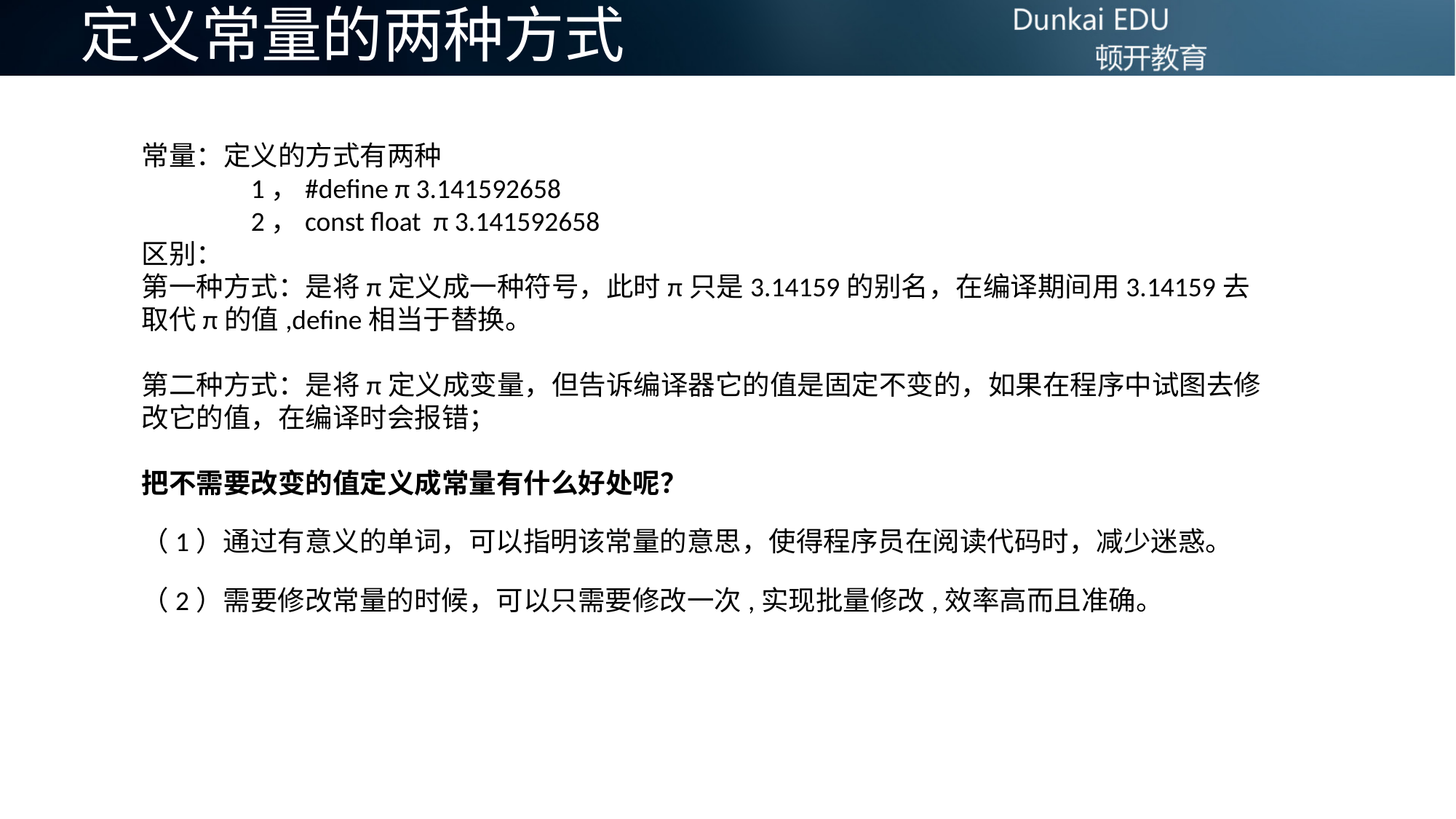

# 定义常量的两种方式
常量：定义的方式有两种
	1，#define π 3.141592658
	2，const float  π 3.141592658
区别：
第一种方式：是将π定义成一种符号，此时π只是3.14159的别名，在编译期间用3.14159去取代π的值,define相当于替换。

第二种方式：是将π定义成变量，但告诉编译器它的值是固定不变的，如果在程序中试图去修改它的值，在编译时会报错；

把不需要改变的值定义成常量有什么好处呢？

（1）通过有意义的单词，可以指明该常量的意思，使得程序员在阅读代码时，减少迷惑。

（2）需要修改常量的时候，可以只需要修改一次,实现批量修改,效率高而且准确。